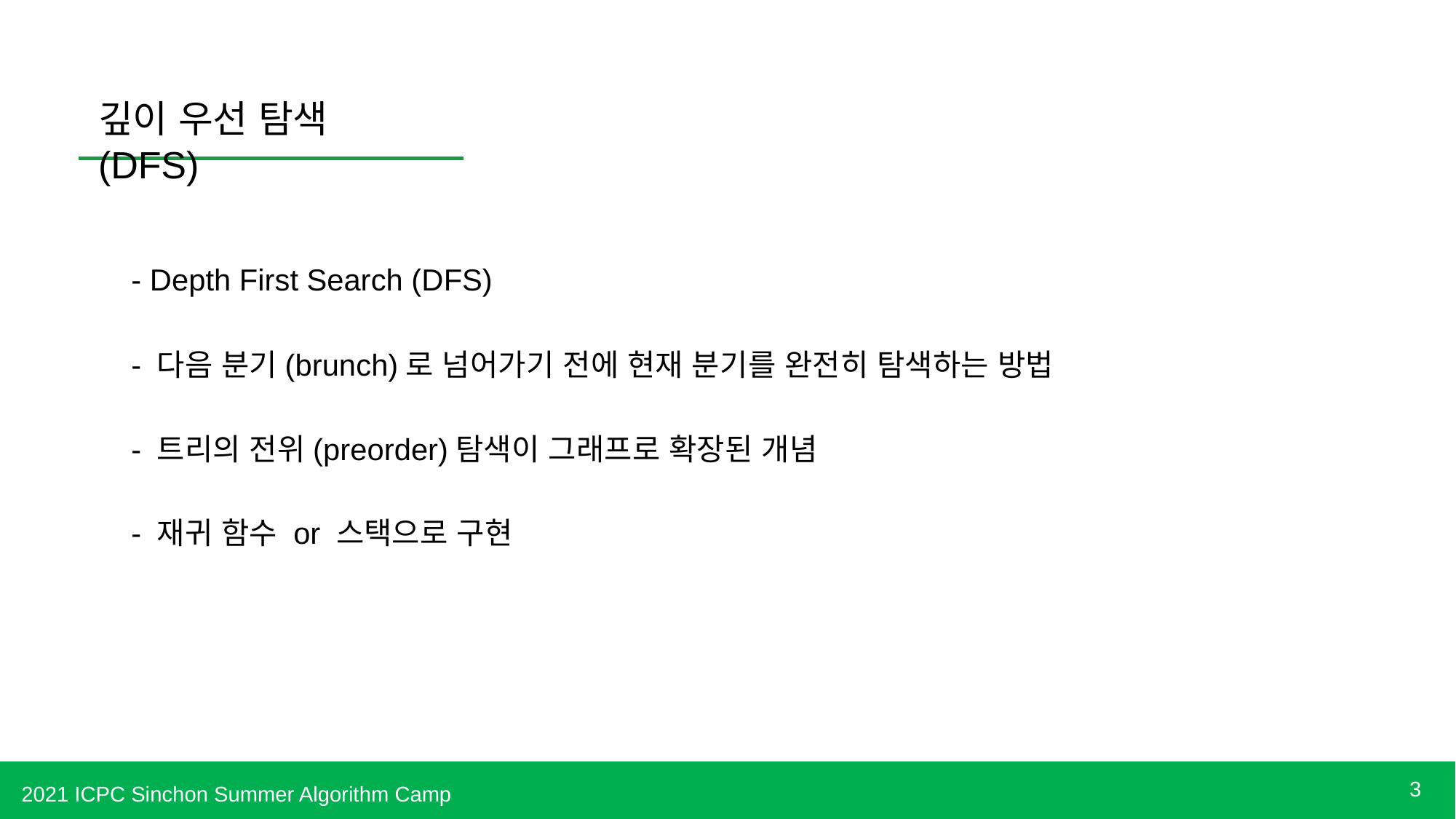

깊이 우선 탐색 (DFS)
- Depth First Search (DFS)
- 다음 분기(brunch)로 넘어가기 전에 현재 분기를 완전히 탐색하는 방법
- 트리의 전위(preorder)탐색이 그래프로 확장된 개념
- 재귀 함수 or 스택으로 구현

3
2021 ICPC Sinchon Summer Algorithm Camp